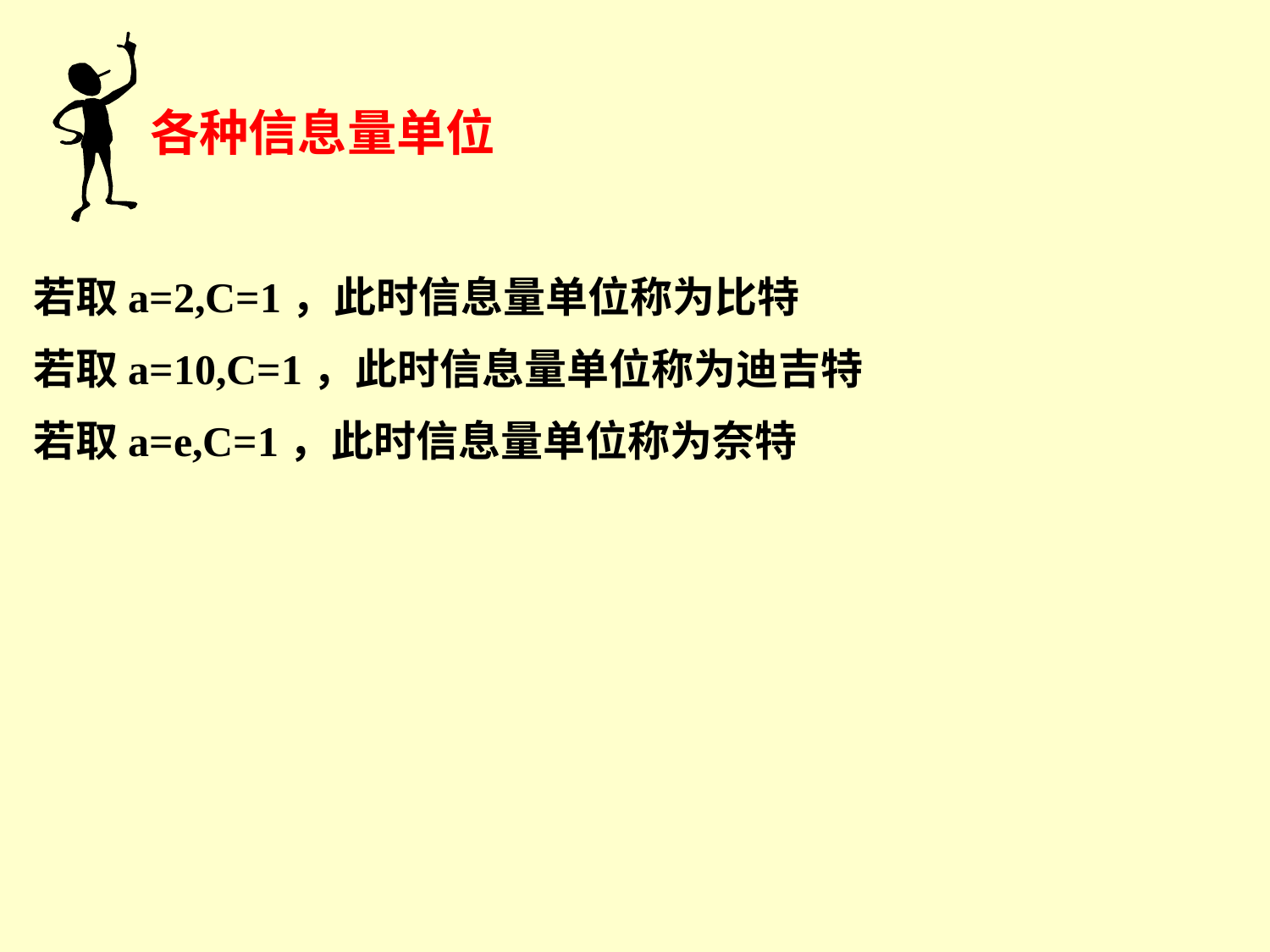

各种信息量单位
若取a=2,C=1，此时信息量单位称为比特
若取a=10,C=1，此时信息量单位称为迪吉特
若取a=e,C=1，此时信息量单位称为奈特